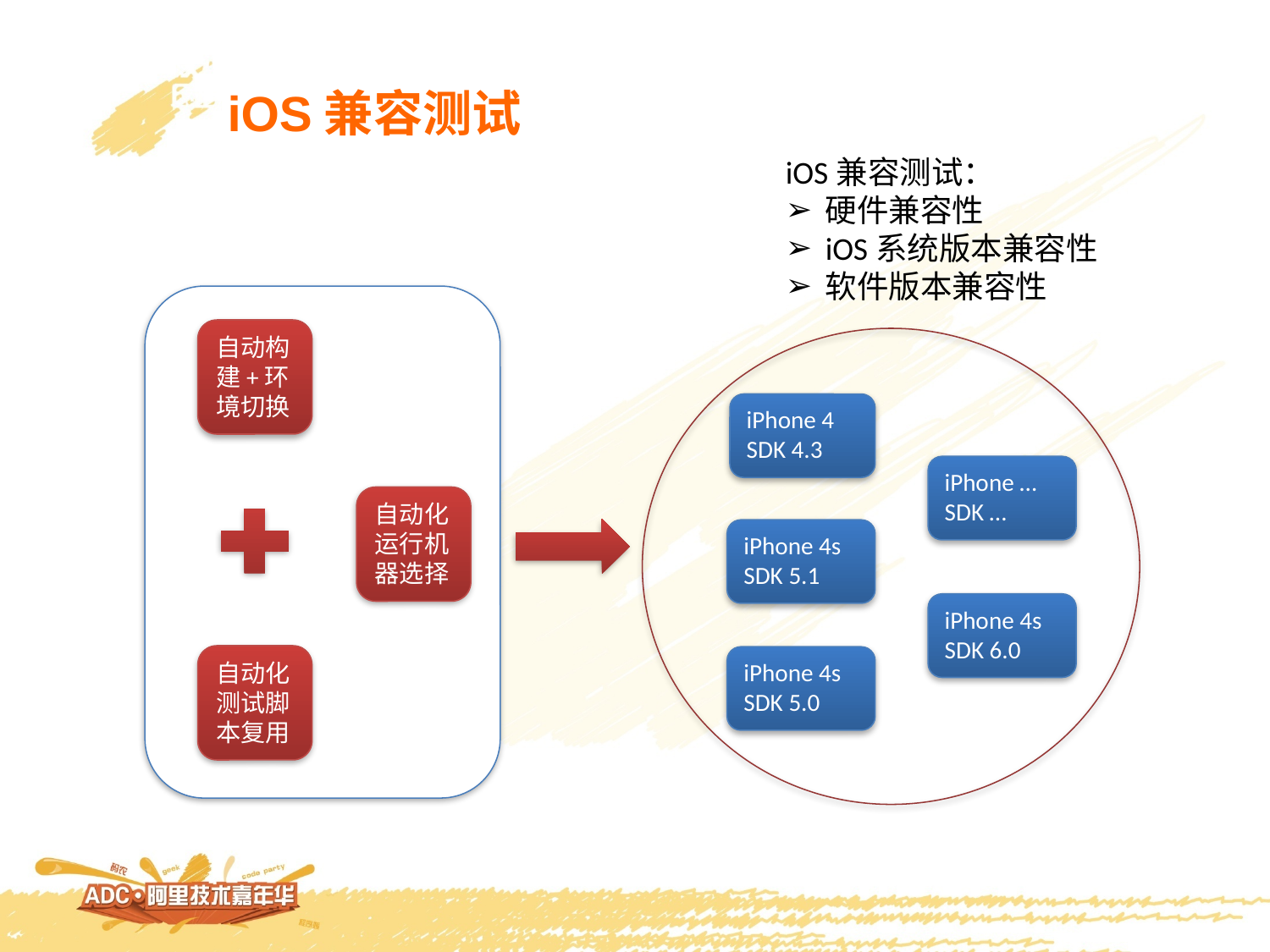

iOS兼容测试
iOS兼容测试：
硬件兼容性
iOS系统版本兼容性
软件版本兼容性

自动构建+环境切换

iPhone 4
SDK 4.3
iPhone …
SDK …
自动化运行机器选择

iPhone 4s
SDK 5.1
iPhone 4s
SDK 6.0
自动化测试脚本复用
iPhone 4s
SDK 5.0